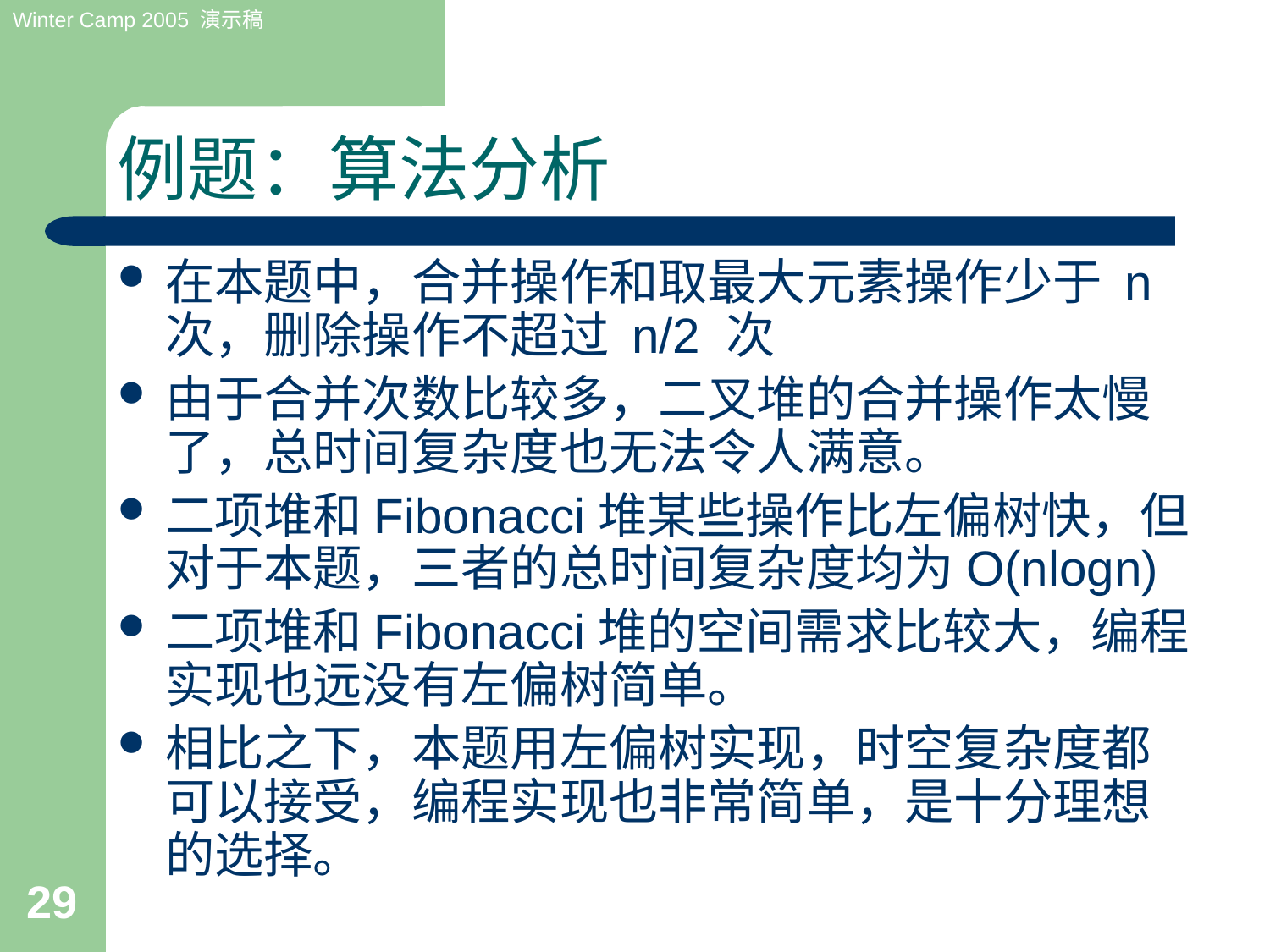

# 例题：算法分析
在本题中，合并操作和取最大元素操作少于 n次，删除操作不超过 n/2 次
由于合并次数比较多，二叉堆的合并操作太慢了，总时间复杂度也无法令人满意。
二项堆和Fibonacci堆某些操作比左偏树快，但对于本题，三者的总时间复杂度均为O(nlogn)
二项堆和Fibonacci堆的空间需求比较大，编程实现也远没有左偏树简单。
相比之下，本题用左偏树实现，时空复杂度都可以接受，编程实现也非常简单，是十分理想的选择。
29